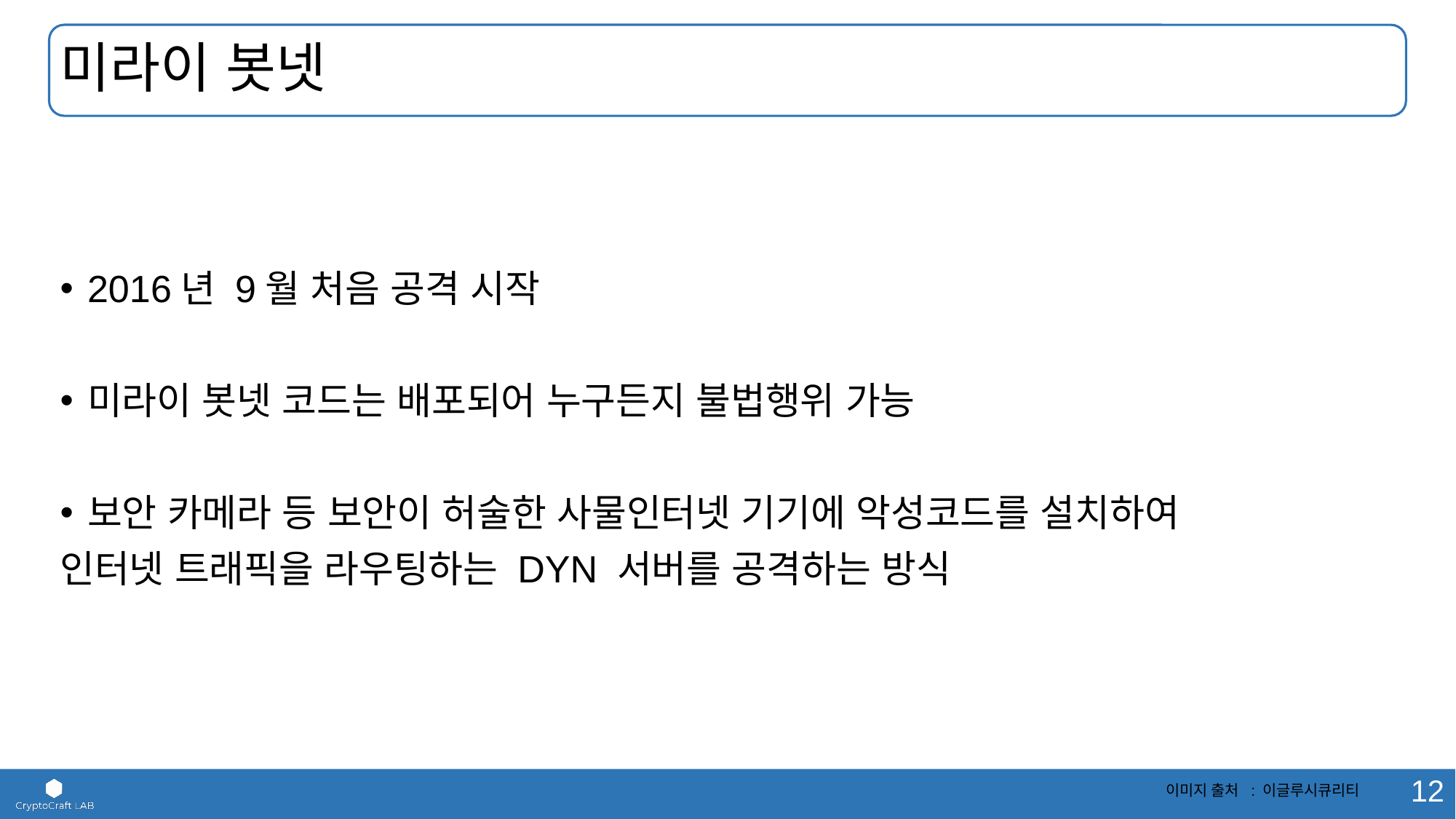

# 미라이 봇넷

2016년 9월 처음 공격 시작

미라이 봇넷 코드는 배포되어 누구든지 불법행위 가능

보안 카메라 등 보안이 허술한 사물인터넷 기기에 악성코드를 설치하여
인터넷 트래픽을 라우팅하는 DYN 서버를 공격하는 방식

이미지 출처  : 이글루시큐리티